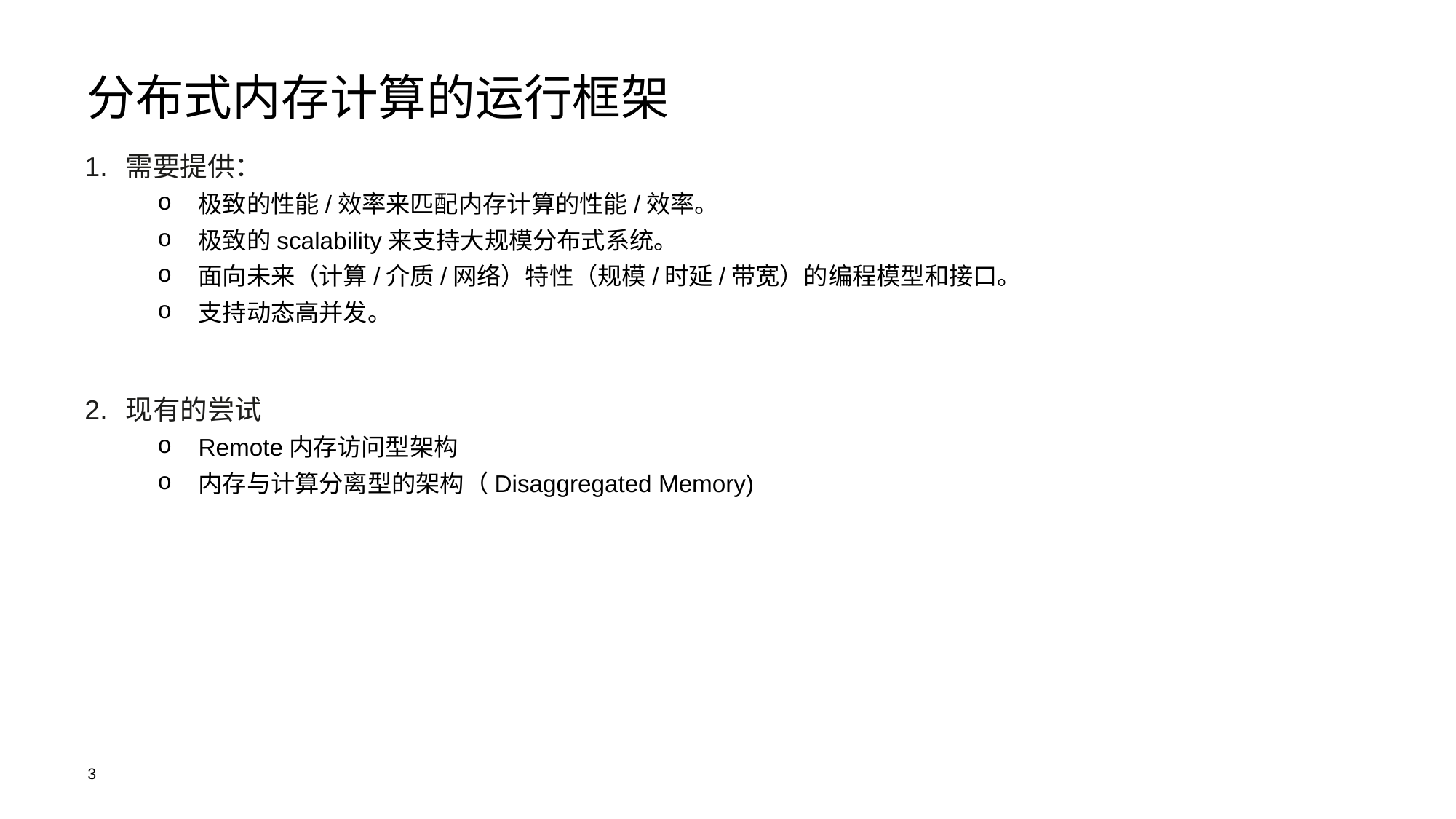

分布式内存计算的运行框架
需要提供：
极致的性能/效率来匹配内存计算的性能/效率。
极致的scalability来支持大规模分布式系统。
面向未来（计算/介质/网络）特性（规模/时延/带宽）的编程模型和接口。
支持动态高并发。

现有的尝试
Remote内存访问型架构
内存与计算分离型的架构（Disaggregated Memory)
3